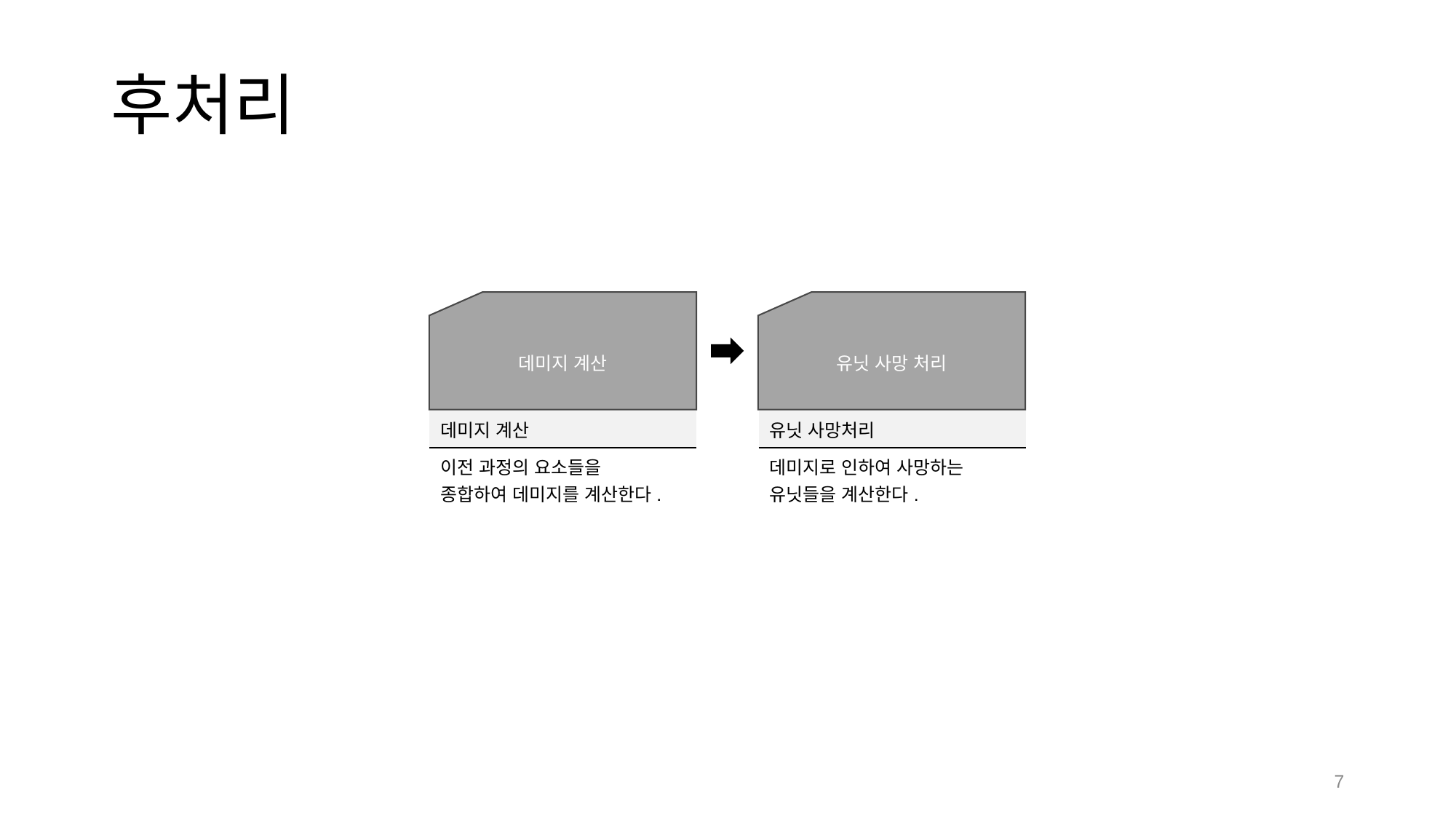

# 후처리
데미지 계산
유닛 사망 처리

| 데미지 계산 |
| --- |
| 이전 과정의 요소들을 종합하여 데미지를 계산한다. |
| 유닛 사망처리 |
| --- |
| 데미지로 인하여 사망하는 유닛들을 계산한다. |
7